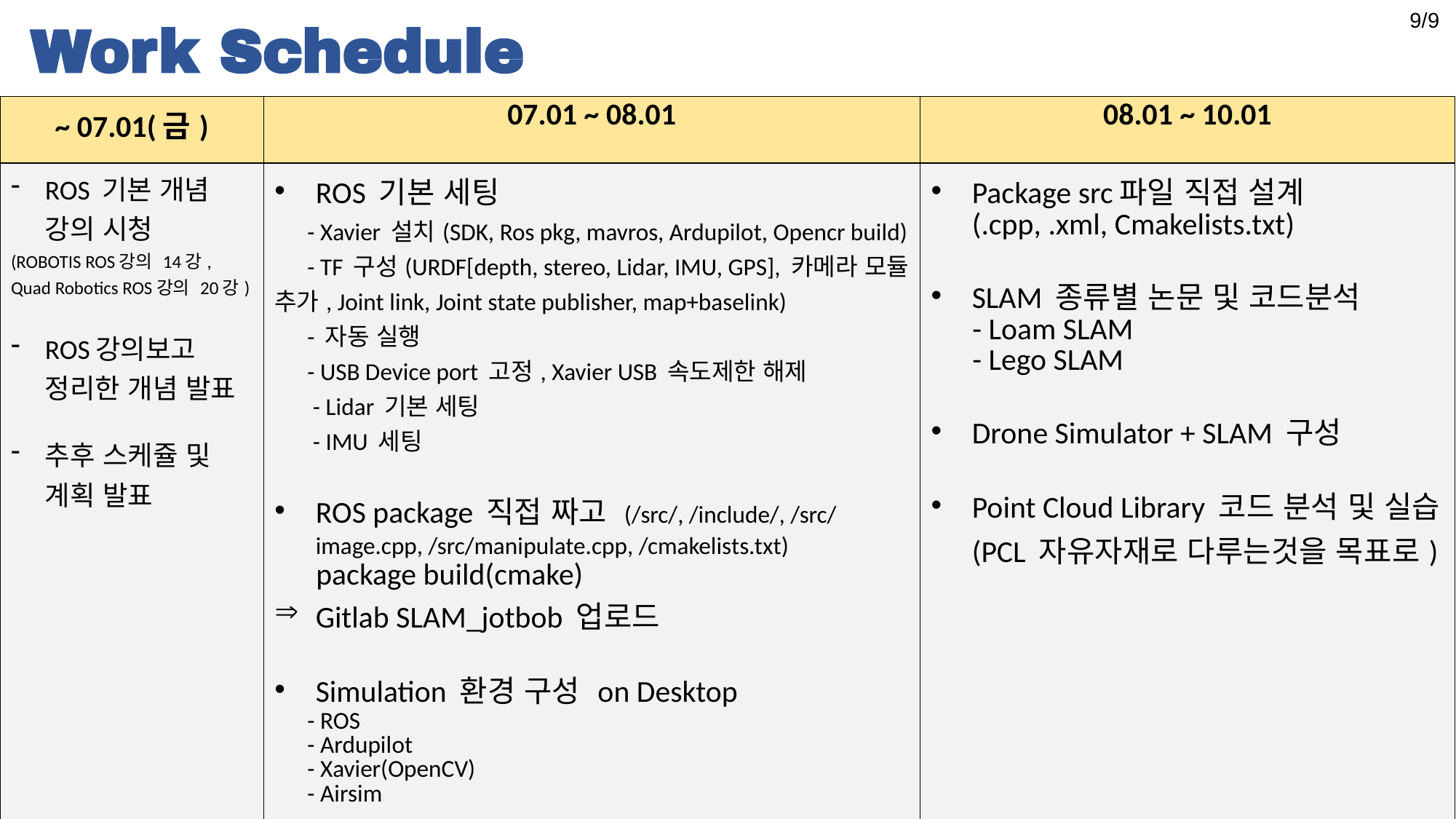

9/9
Work Schedule
| ~ 07.01(금) | 07.01 ~ 08.01 | 08.01 ~ 10.01 |
| --- | --- | --- |
| ROS 기본 개념 강의 시청 (ROBOTIS ROS강의 14강, Quad Robotics ROS강의 20강) ROS강의보고 정리한 개념 발표 추후 스케쥴 및 계획 발표 | ROS 기본 세팅 - Xavier 설치(SDK, Ros pkg, mavros, Ardupilot, Opencr build) - TF 구성(URDF[depth, stereo, Lidar, IMU, GPS], 카메라 모듈 추가, Joint link, Joint state publisher, map+baselink) - 자동 실행 - USB Device port 고정, Xavier USB 속도제한 해제 - Lidar 기본 세팅 - IMU 세팅 ROS package 직접 짜고 (/src/, /include/, /src/ image.cpp, /src/manipulate.cpp, /cmakelists.txt) package build(cmake) Gitlab SLAM\_jotbob 업로드 Simulation 환경 구성 on Desktop - ROS - Ardupilot - Xavier(OpenCV) - Airsim | Package src파일 직접 설계(.cpp, .xml, Cmakelists.txt) SLAM 종류별 논문 및 코드분석 - Loam SLAM - Lego SLAM Drone Simulator + SLAM 구성 Point Cloud Library 코드 분석 및 실습 (PCL 자유자재로 다루는것을 목표로) |